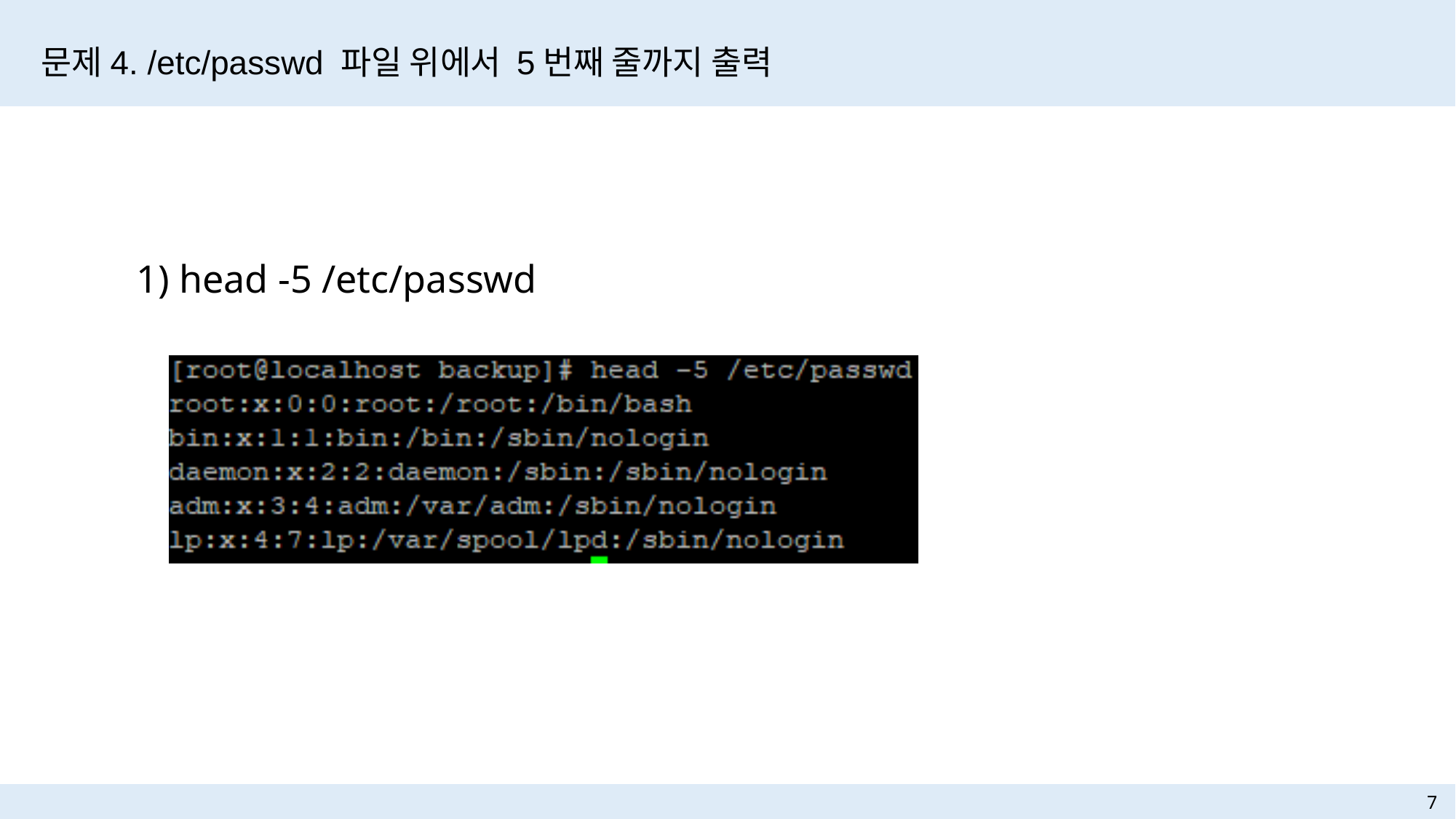

문제4. /etc/passwd 파일 위에서 5번째 줄까지 출력
1) head -5 /etc/passwd

7